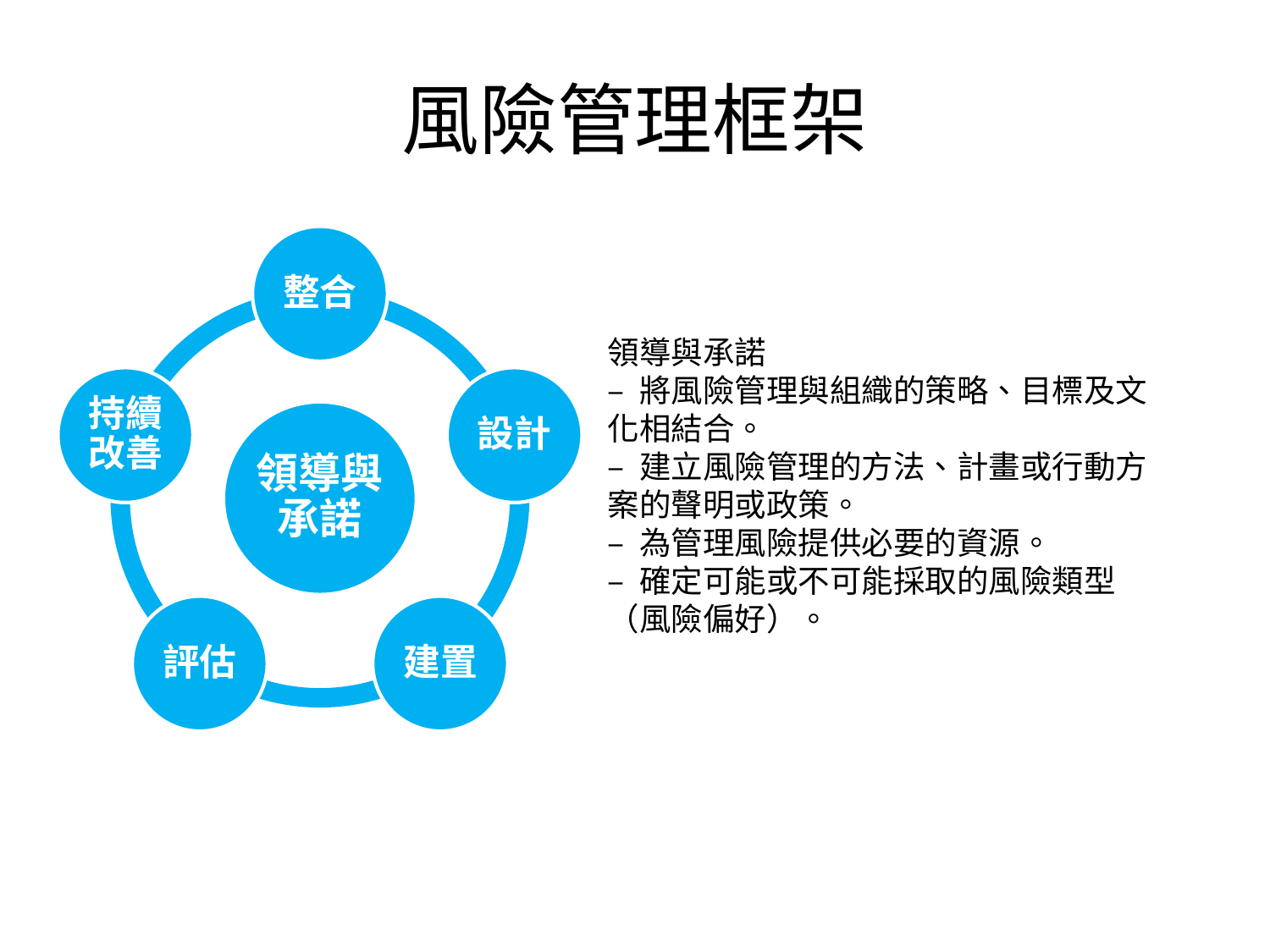

# 風險管理框架
領導與承諾
整合
設計
建置
評估
持續改善
領導與承諾
‒ 將風險管理與組織的策略、目標及文化相結合。
‒ 建立風險管理的方法、計畫或行動方案的聲明或政策。
‒ 為管理風險提供必要的資源。
‒ 確定可能或不可能採取的風險類型（風險偏好）。